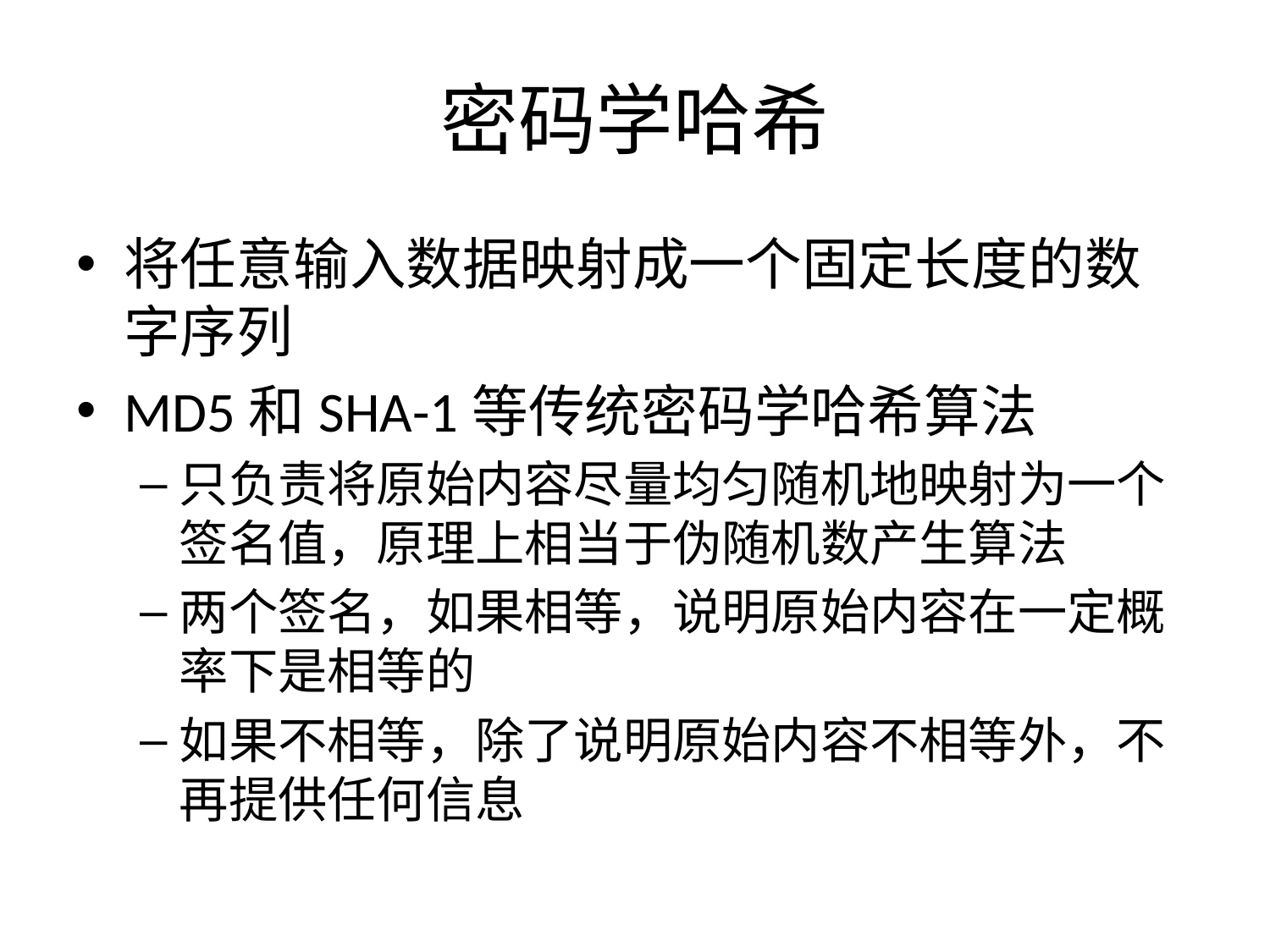

# 密码学哈希
将任意输入数据映射成一个固定长度的数字序列
MD5和SHA-1等传统密码学哈希算法
只负责将原始内容尽量均匀随机地映射为一个签名值，原理上相当于伪随机数产生算法
两个签名，如果相等，说明原始内容在一定概率下是相等的
如果不相等，除了说明原始内容不相等外，不再提供任何信息